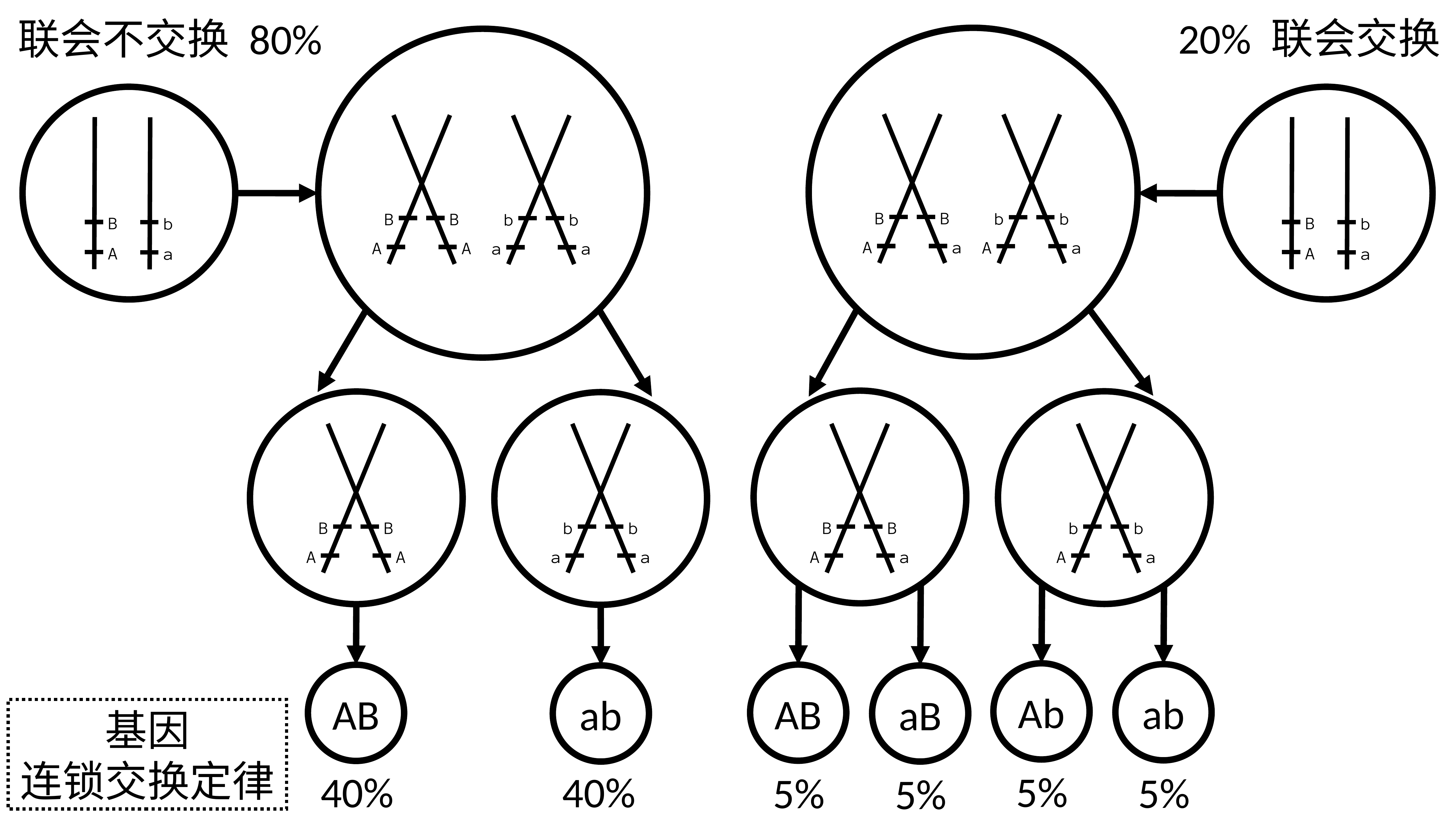

20% 联会交换
联会不交换 80%

B
A
B
a
b
A
b
a

B
A
B
A
b
a
b
a

B
A
b
a

B
A
b
a

B
A
B
A
b
a
b
a
B
A
B
a
b
A
b
a
Ab
ab
AB
AB
ab
aB
基因
连锁交换定律
5%
40%
40%
5%
5%
5%